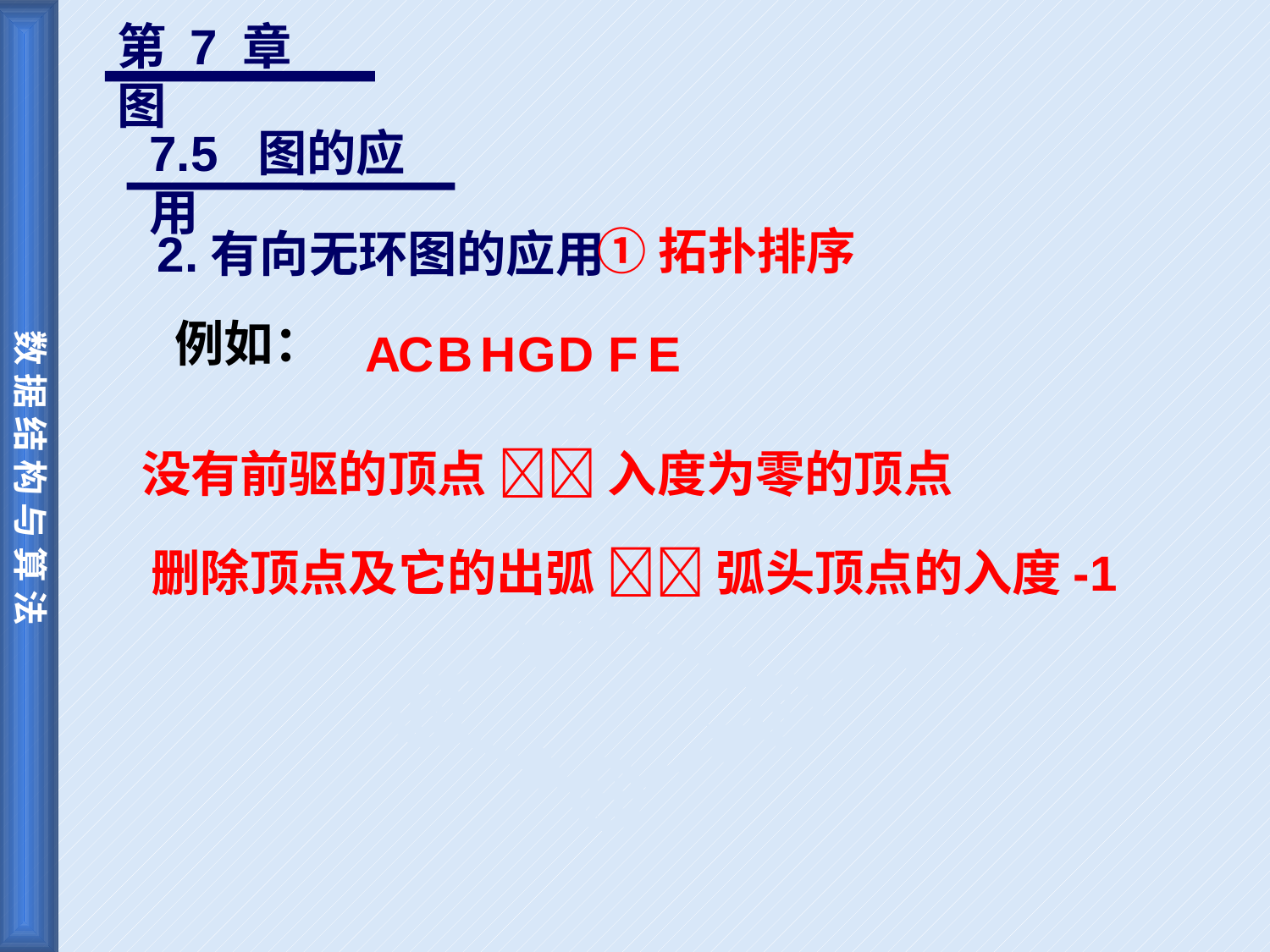

第 7 章  图

7.5  图的应用

①拓扑排序
2.有向无环图的应用
例如：
A
C
B
H
G
D
F
E
C

A
D

G
E

B
F

H
C

没有前驱的顶点 ≡≡ 入度为零的顶点
A
D

删除顶点及它的出弧 ≡≡ 弧头顶点的入度-1

G
E

B
F

H
4